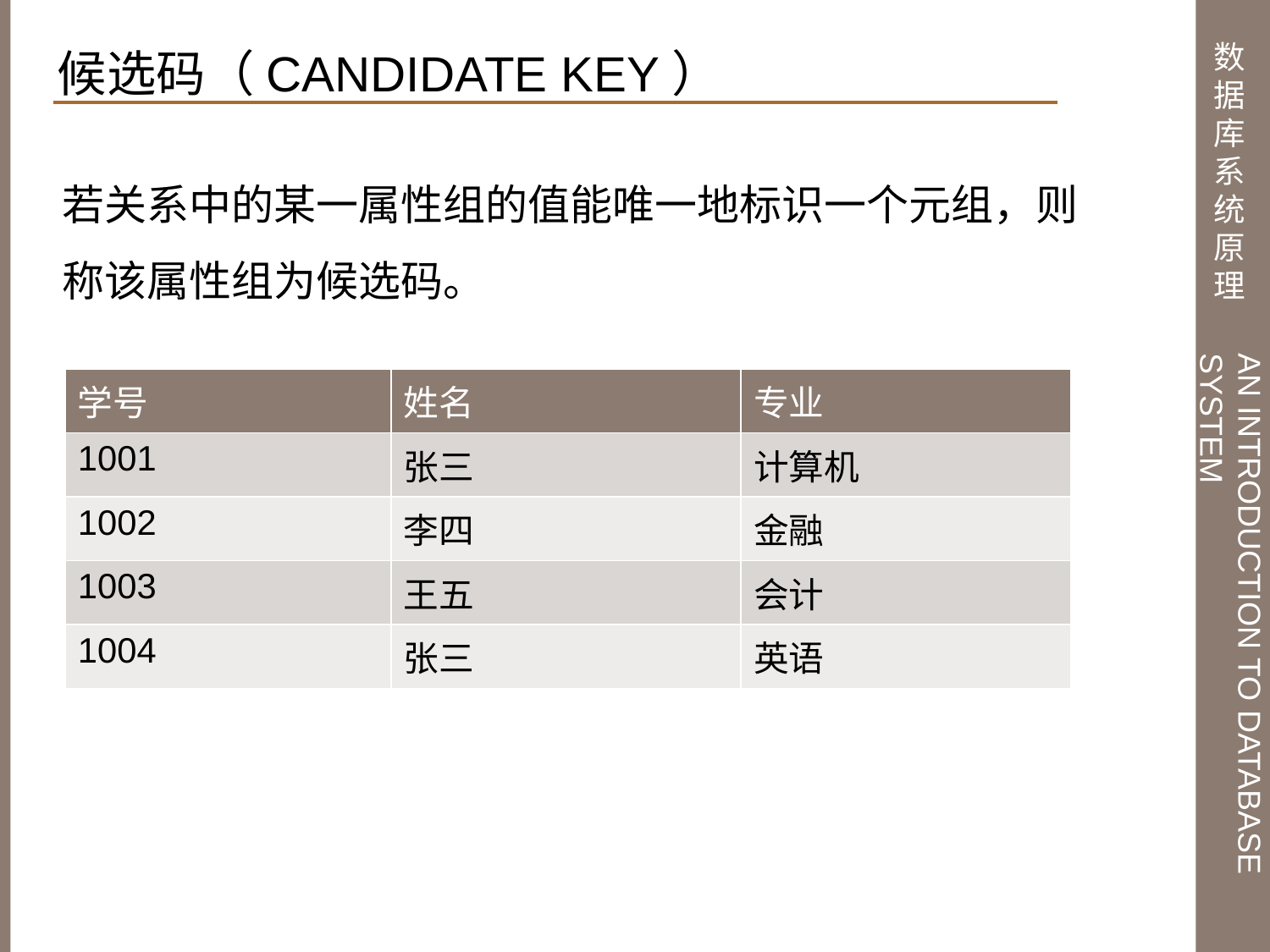

候选码（Candidate key）
若关系中的某一属性组的值能唯一地标识一个元组，则称该属性组为候选码。

| 学号 | 姓名 | 专业 |
| --- | --- | --- |
| 1001 | 张三 | 计算机 |
| 1002 | 李四 | 金融 |
| 1003 | 王五 | 会计 |
| 1004 | 张三 | 英语 |